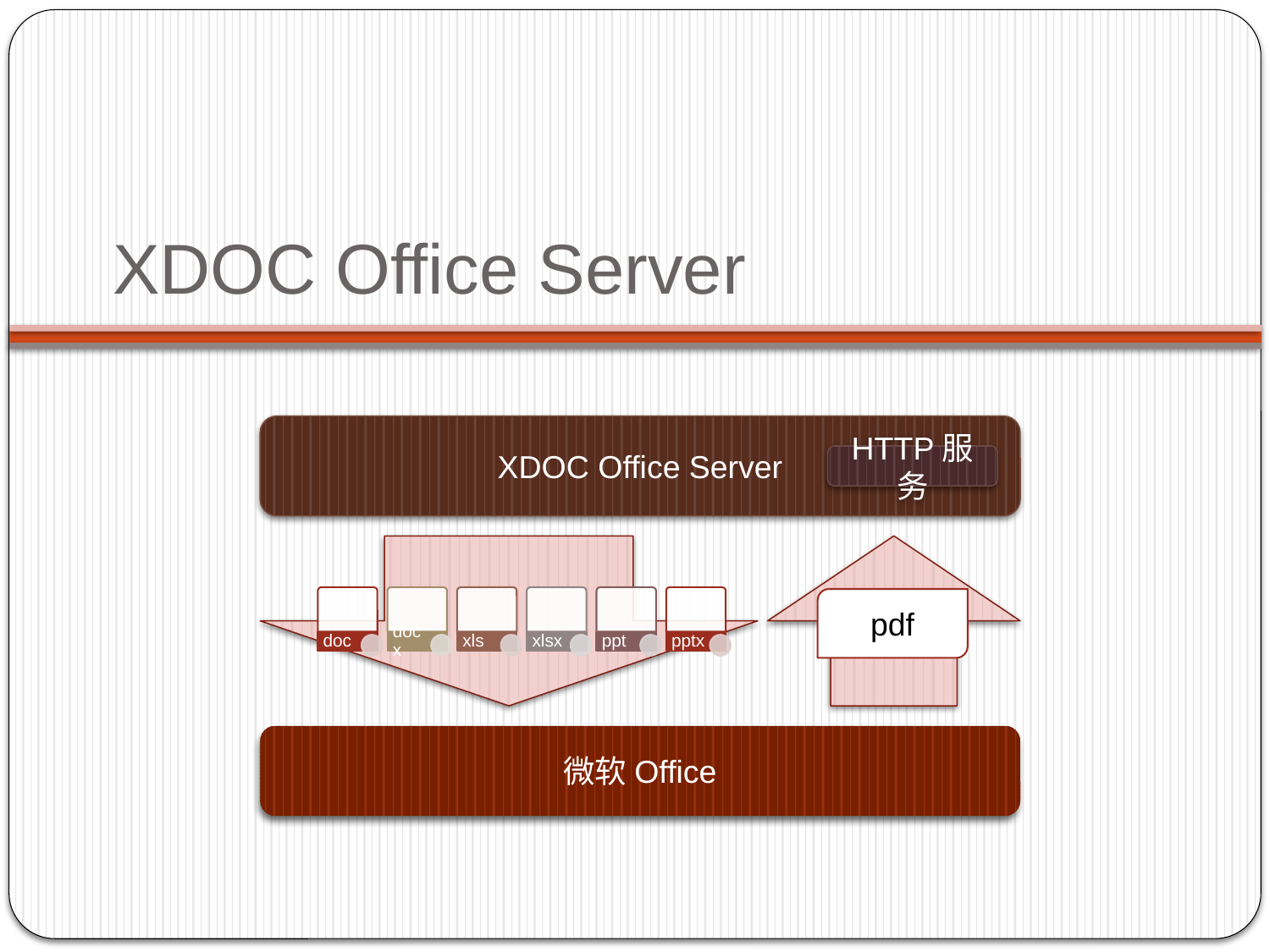

# XDOC Office Server
XDOC Office Server
HTTP服务

doc
docx
xls
xlsx
ppt
pptx
pdf
微软Office